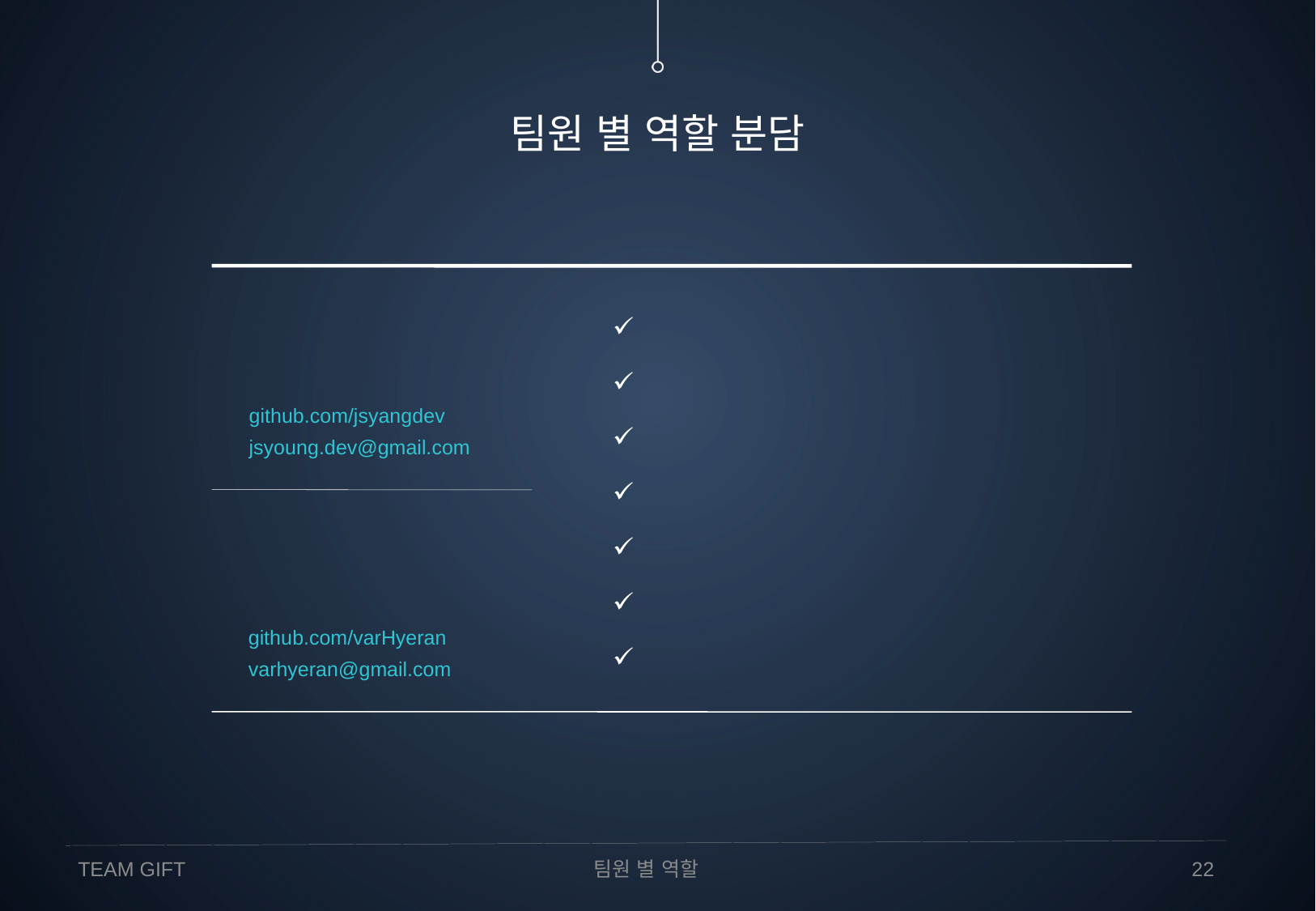

# 팀원 별 역할 분담
구매자 회원가입
구매자 계좌인증
판매자 회원관리 시스템
관리자 관리시스템
체결목록
구매자 자산현황
수익관리 시스템
양진선
Yang Jin Seon

github.com/jsyangdev
jsyoung.dev@gmail.com
박혜란
Park Hye Ran

github.com/varHyeran
varhyeran@gmail.com
팀원 별 역할
22